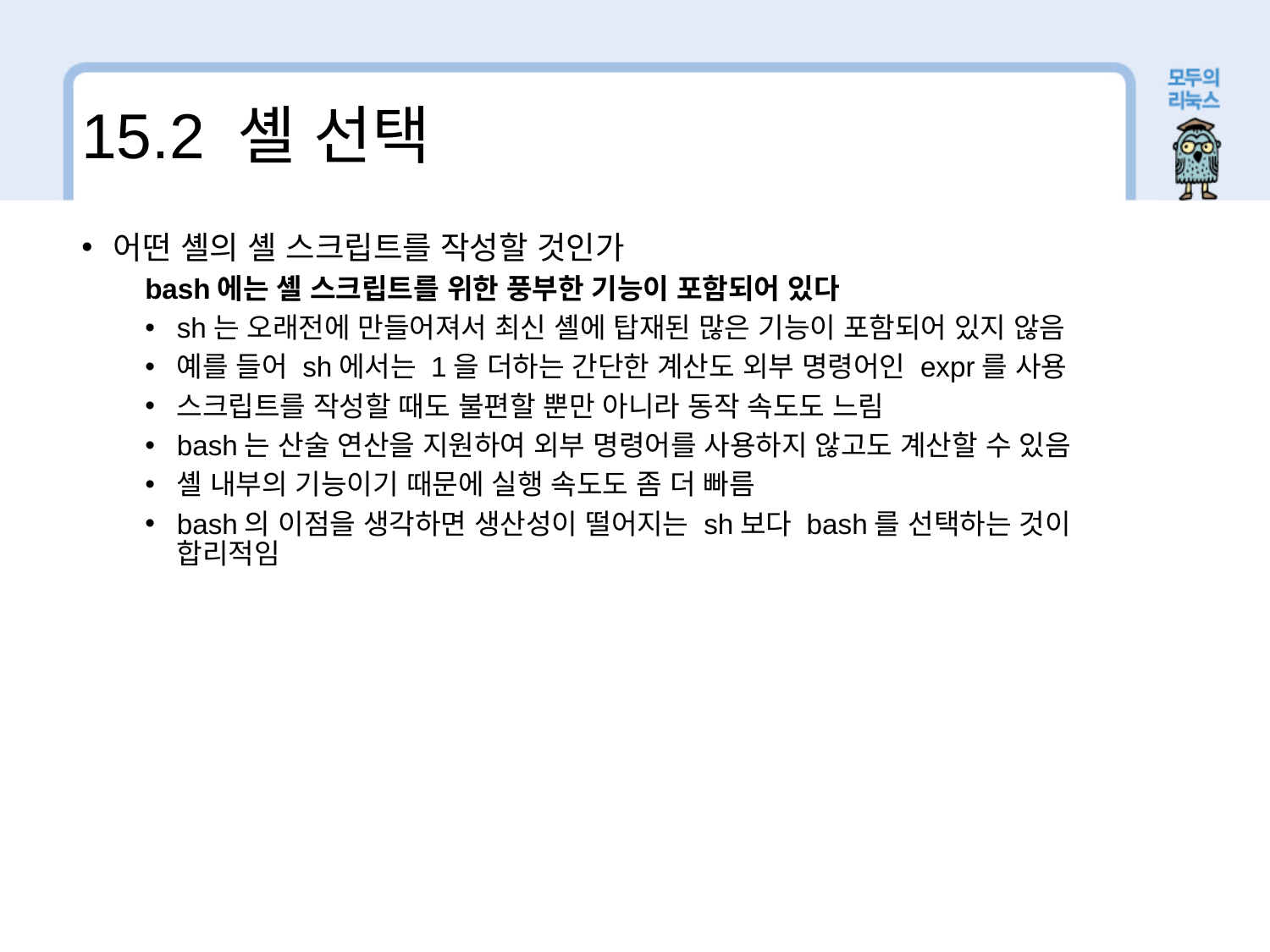

15.2 셸 선택
어떤 셸의 셸 스크립트를 작성할 것인가
bash에는 셸 스크립트를 위한 풍부한 기능이 포함되어 있다
sh는 오래전에 만들어져서 최신 셸에 탑재된 많은 기능이 포함되어 있지 않음
예를 들어 sh에서는 1을 더하는 간단한 계산도 외부 명령어인 expr를 사용
스크립트를 작성할 때도 불편할 뿐만 아니라 동작 속도도 느림
bash는 산술 연산을 지원하여 외부 명령어를 사용하지 않고도 계산할 수 있음
셸 내부의 기능이기 때문에 실행 속도도 좀 더 빠름
bash의 이점을 생각하면 생산성이 떨어지는 sh보다 bash를 선택하는 것이 합리적임